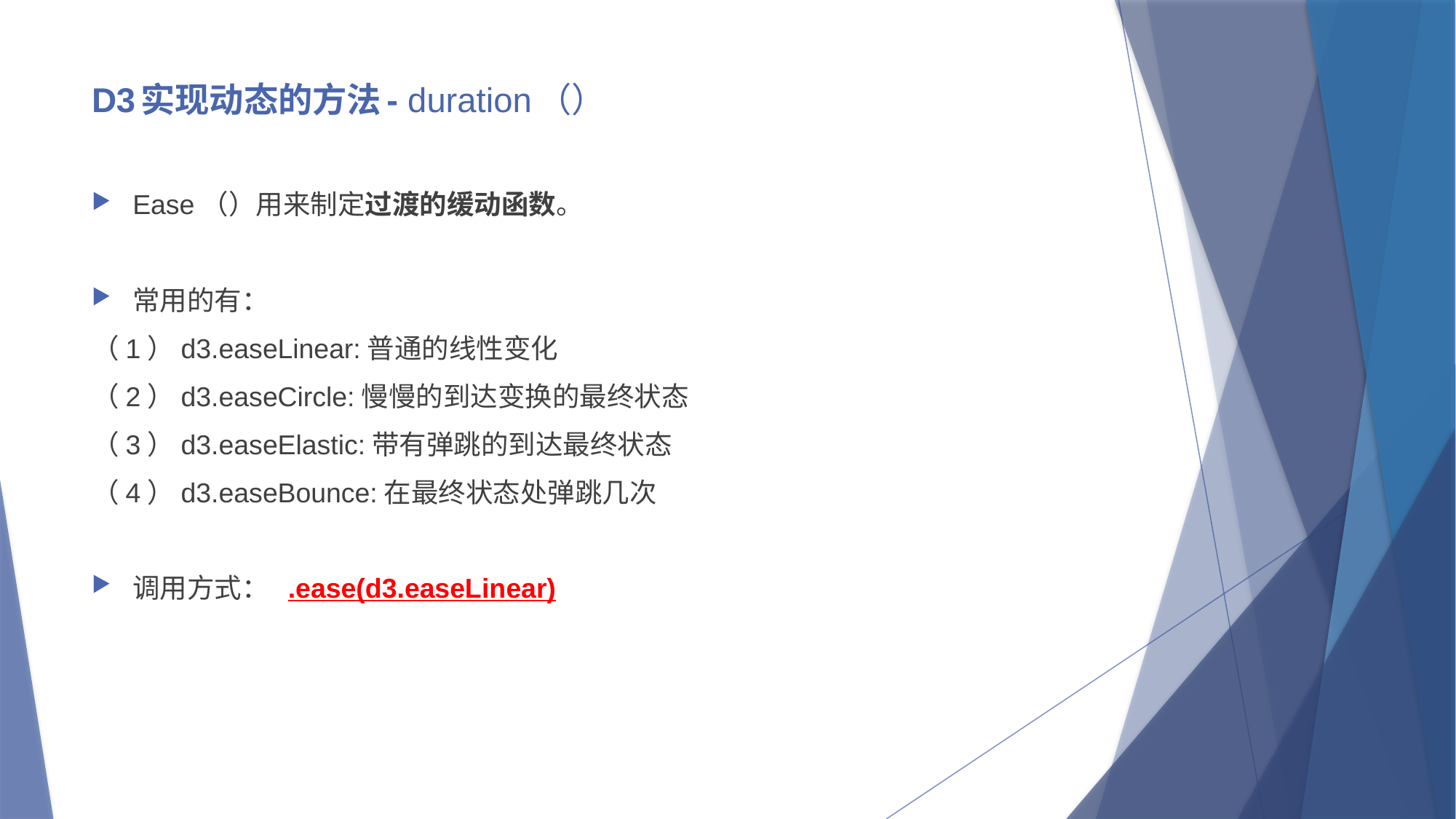

# D3实现动态的方法- duration（）
Ease（）用来制定过渡的缓动函数。

常用的有：
（1）d3.easeLinear:普通的线性变化
（2）d3.easeCircle:慢慢的到达变换的最终状态
（3）d3.easeElastic:带有弹跳的到达最终状态
（4）d3.easeBounce:在最终状态处弹跳几次

调用方式：  .ease(d3.easeLinear)